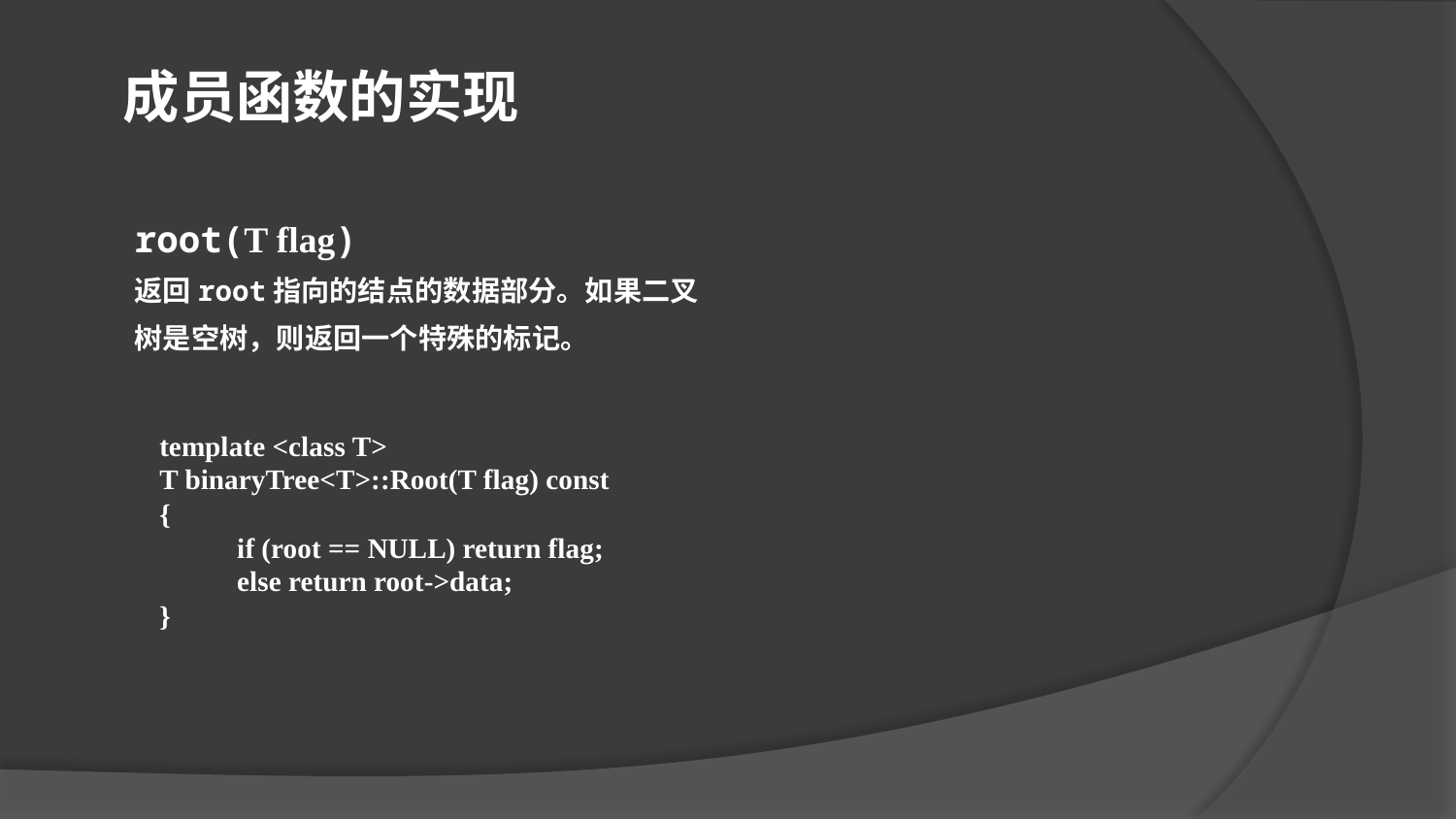

成员函数的实现
root(T flag)
返回root指向的结点的数据部分。如果二叉树是空树，则返回一个特殊的标记。
template <class T>
T binaryTree<T>::Root(T flag) const
{
           if (root == NULL) return flag;
           else return root->data;
}